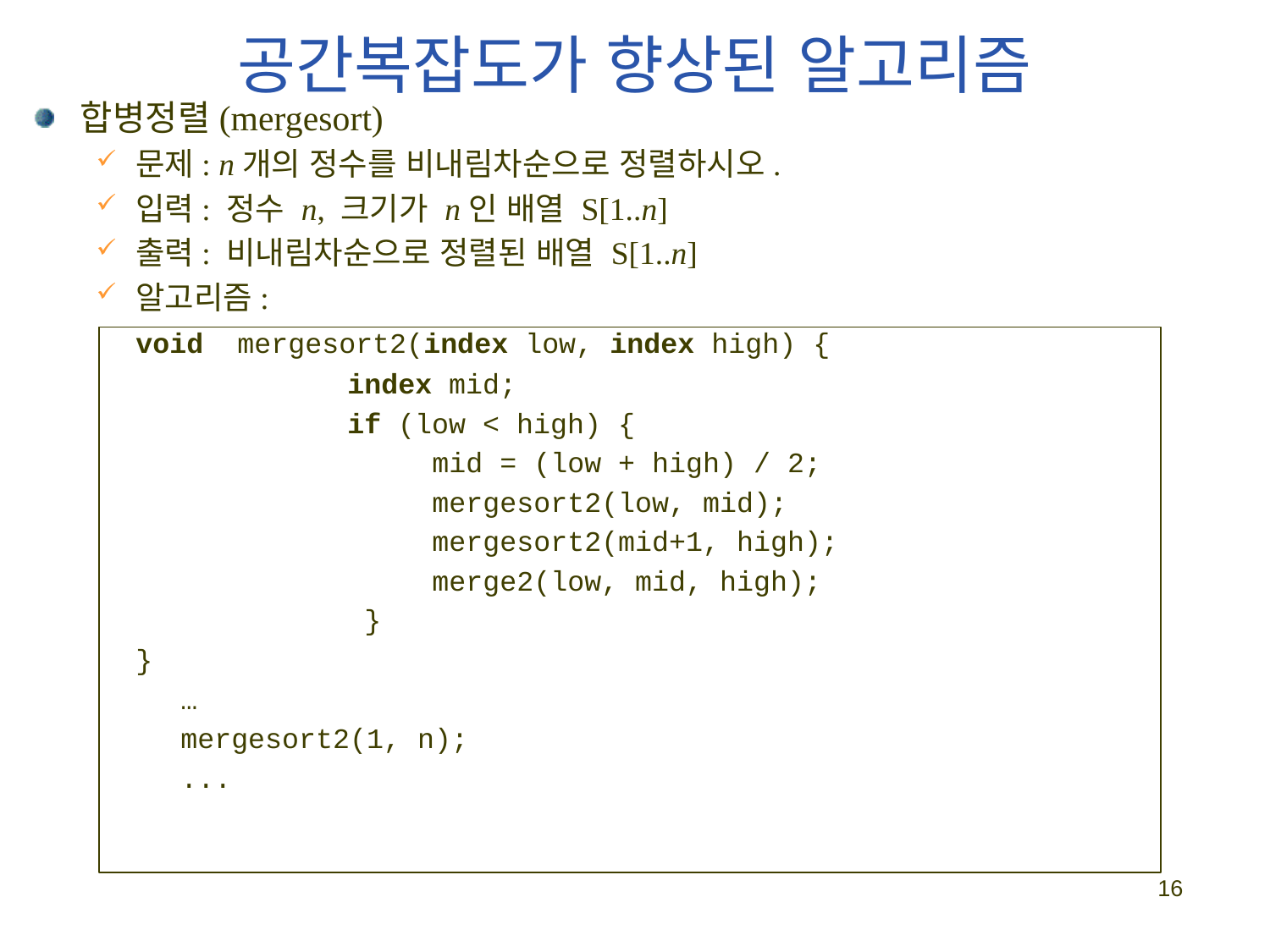

공간복잡도가 향상된 알고리즘
합병정렬(mergesort)
문제: n개의 정수를 비내림차순으로 정렬하시오.
입력: 정수 n, 크기가 n인 배열 S[1..n]
출력: 비내림차순으로 정렬된 배열 S[1..n]
알고리즘:
	void  mergesort2(index low, index high) {
		     index mid;
		     if (low < high) {
		          mid = (low + high) / 2;
		          mergesort2(low, mid);
		          mergesort2(mid+1, high);
		          merge2(low, mid, high);
		      }
	}
     …
     mergesort2(1, n);
     ...

16